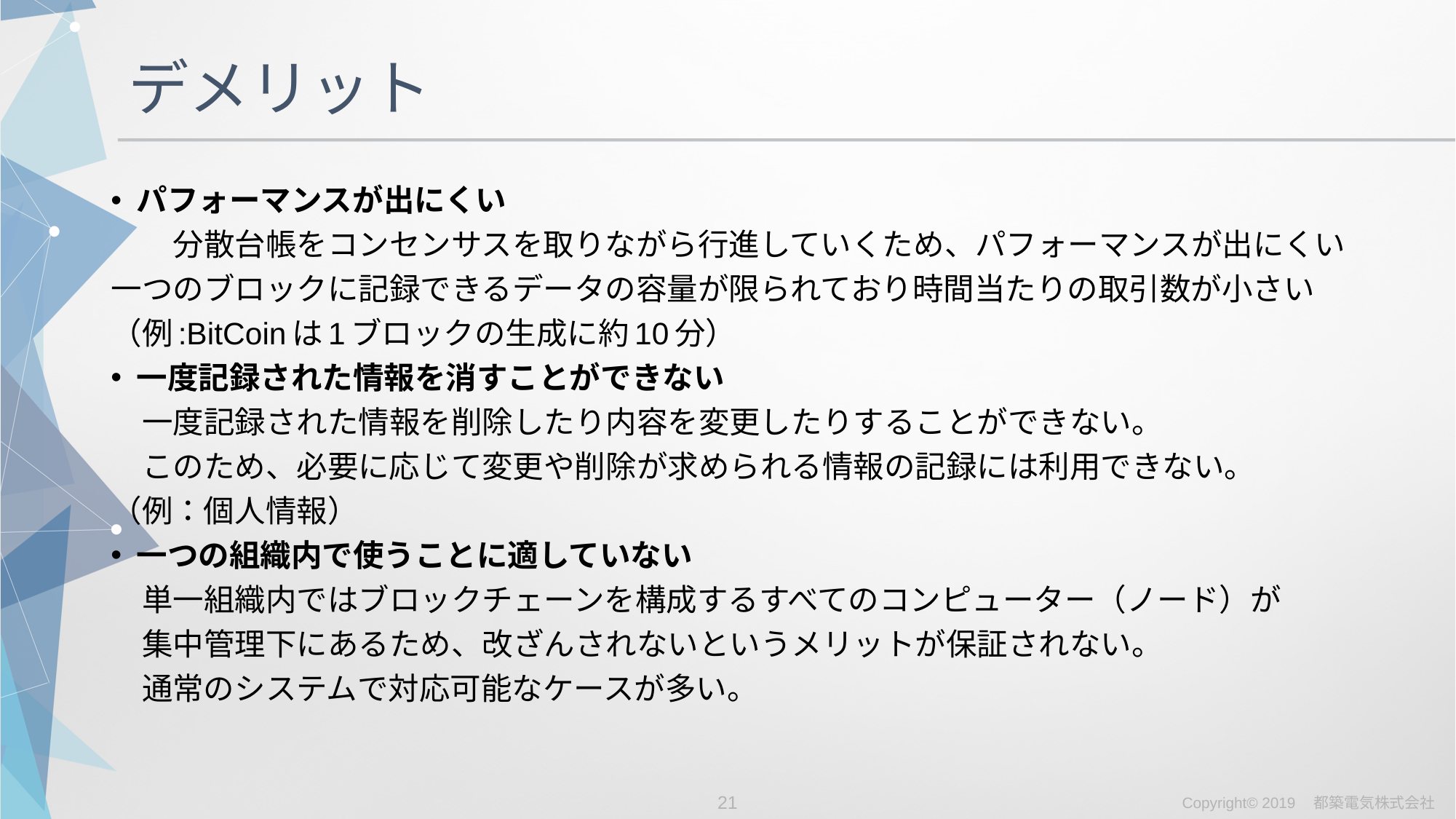

# デメリット
パフォーマンスが出にくい
　　分散台帳をコンセンサスを取りながら行進していくため、パフォーマンスが出にくい
一つのブロックに記録できるデータの容量が限られており時間当たりの取引数が小さい
（例:BitCoinは1ブロックの生成に約10分）
一度記録された情報を消すことができない
　一度記録された情報を削除したり内容を変更したりすることができない。
　このため、必要に応じて変更や削除が求められる情報の記録には利用できない。
（例：個人情報）
一つの組織内で使うことに適していない
　単一組織内ではブロックチェーンを構成するすべてのコンピューター（ノード）が
　集中管理下にあるため、改ざんされないというメリットが保証されない。
　通常のシステムで対応可能なケースが多い。

Copyright© 2019　都築電気株式会社
21